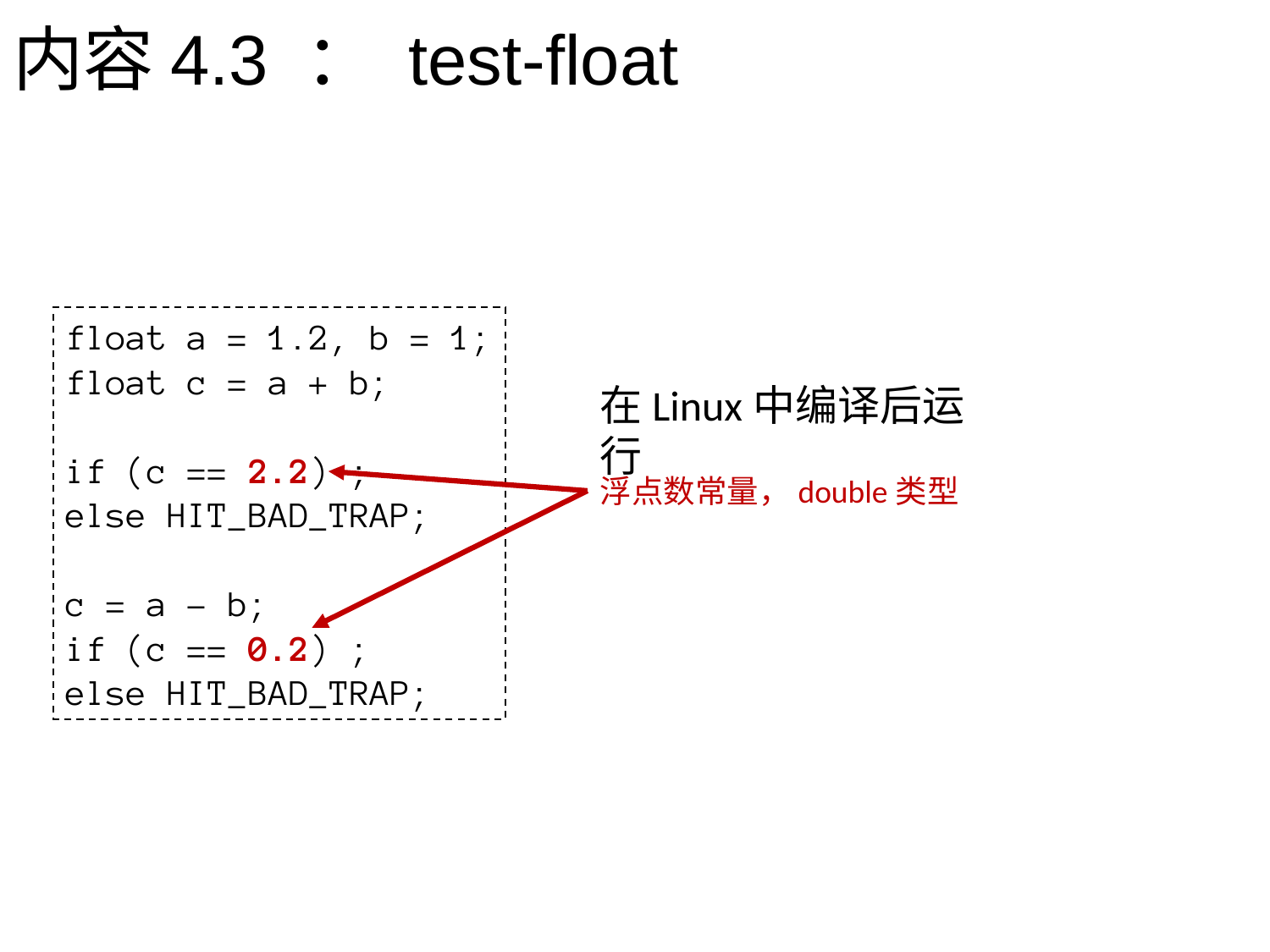

# 内容4.3 ： test-float
float a = 1.2, b = 1;
float c = a + b;

if (c == 2.2) ;
else HIT_BAD_TRAP;

c = a - b;
if (c == 0.2) ;
else HIT_BAD_TRAP;
在Linux中编译后运行
浮点数常量，double类型